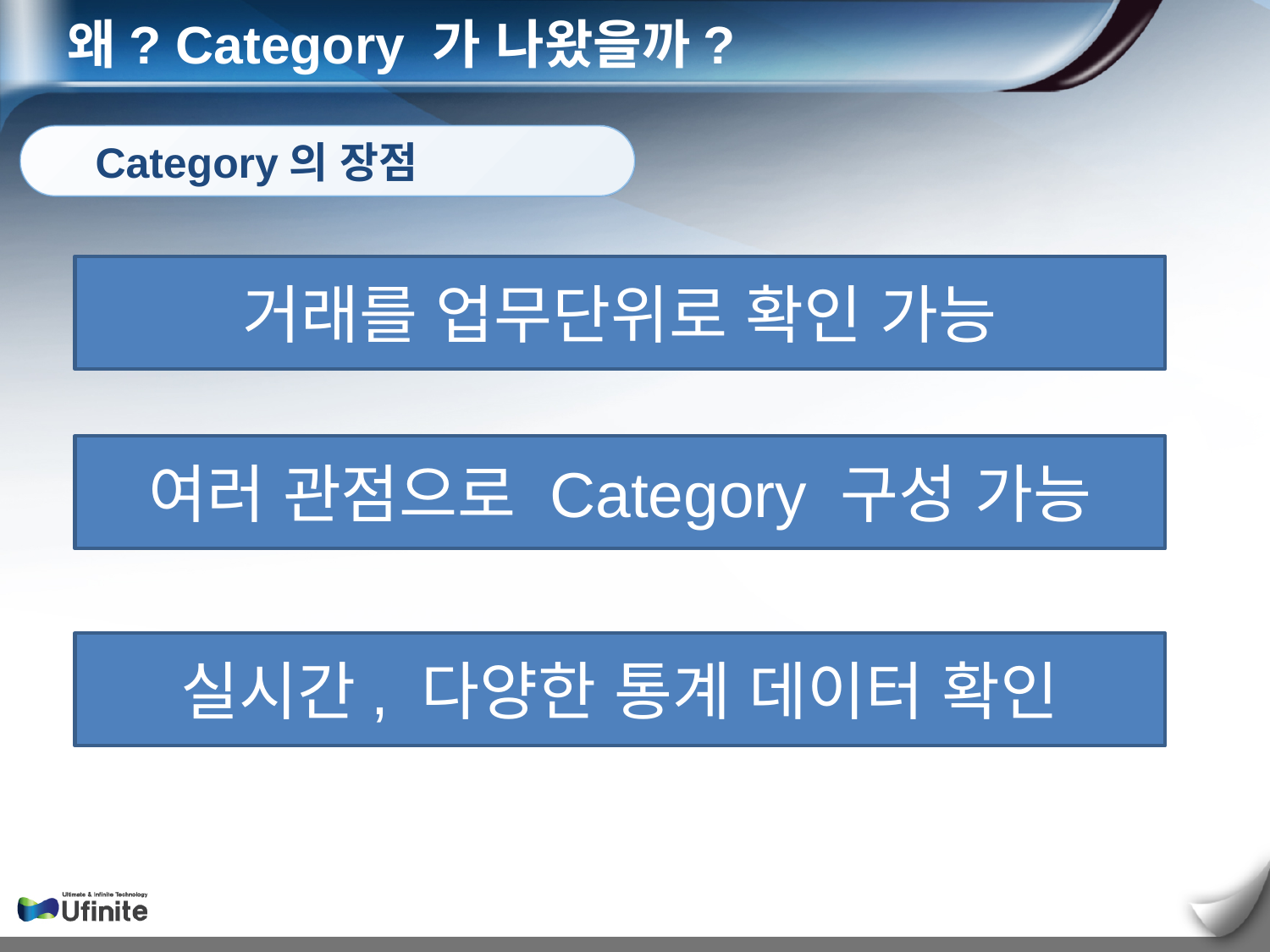

왜? Category 가 나왔을까?
Category의 장점
거래를 업무단위로 확인 가능
여러 관점으로 Category 구성 가능
실시간, 다양한 통계 데이터 확인